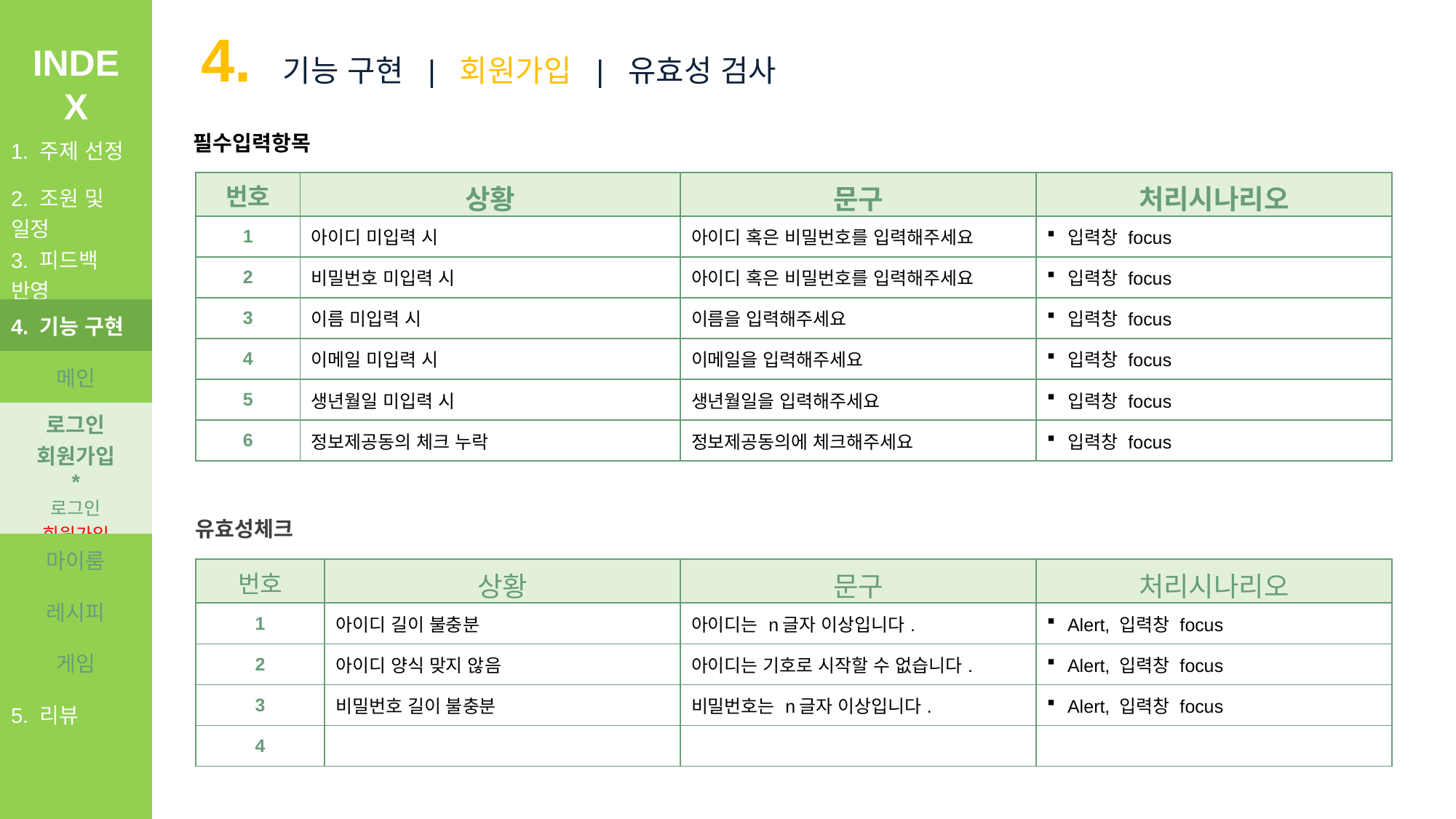

4. 기능 구현  |  회원가입  |  유효성 검사
INDEX
| 1. 주제 선정 |
| --- |
| 2. 조원 및 일정 |
| 3. 피드백 반영 |
| 4. 기능 구현 |
| 메인 |
| 로그인 회원가입 \* 로그인 회원가입 |
| 마이룸 |
| 레시피 |
| 게임 |
| 5. 리뷰 |
필수입력항목
| 번호 | 상황 | 문구 | 처리시나리오 |
| --- | --- | --- | --- |
| 1 | 아이디 미입력 시 | 아이디 혹은 비밀번호를 입력해주세요 | 입력창 focus |
| 2 | 비밀번호 미입력 시 | 아이디 혹은 비밀번호를 입력해주세요 | 입력창 focus |
| 3 | 이름 미입력 시 | 이름을 입력해주세요 | 입력창 focus |
| 4 | 이메일 미입력 시 | 이메일을 입력해주세요 | 입력창 focus |
| 5 | 생년월일 미입력 시 | 생년월일을 입력해주세요 | 입력창 focus |
| 6 | 정보제공동의 체크 누락 | 정보제공동의에 체크해주세요 | 입력창 focus |
유효성체크
| 번호 | 상황 | 문구 | 처리시나리오 |
| --- | --- | --- | --- |
| 1 | 아이디 길이 불충분 | 아이디는 n글자 이상입니다. | Alert, 입력창 focus |
| 2 | 아이디 양식 맞지 않음 | 아이디는 기호로 시작할 수 없습니다. | Alert, 입력창 focus |
| 3 | 비밀번호 길이 불충분 | 비밀번호는 n글자 이상입니다. | Alert, 입력창 focus |
| 4 |  |  |  |